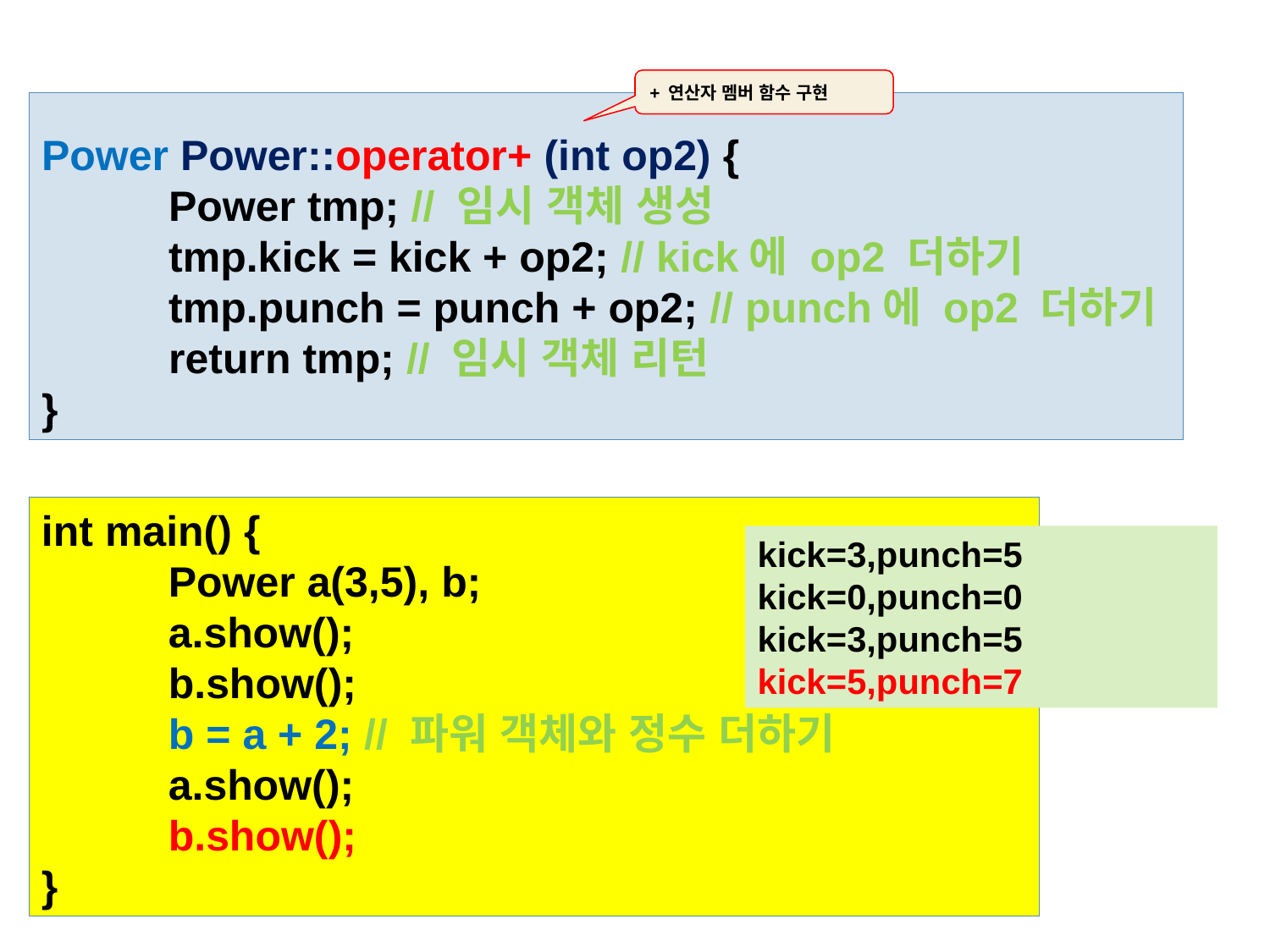

+ 연산자 멤버 함수 구현

Power Power::operator+ (int op2) {
	Power tmp; // 임시 객체 생성
	tmp.kick = kick + op2; // kick에 op2 더하기
	tmp.punch = punch + op2; // punch에 op2 더하기
	return tmp; // 임시 객체 리턴
}
int main() {
	Power a(3,5), b;
	a.show();
	b.show();
	b = a + 2; // 파워 객체와 정수 더하기
	a.show();
	b.show();
}
kick=3,punch=5
kick=0,punch=0
kick=3,punch=5
kick=5,punch=7
29